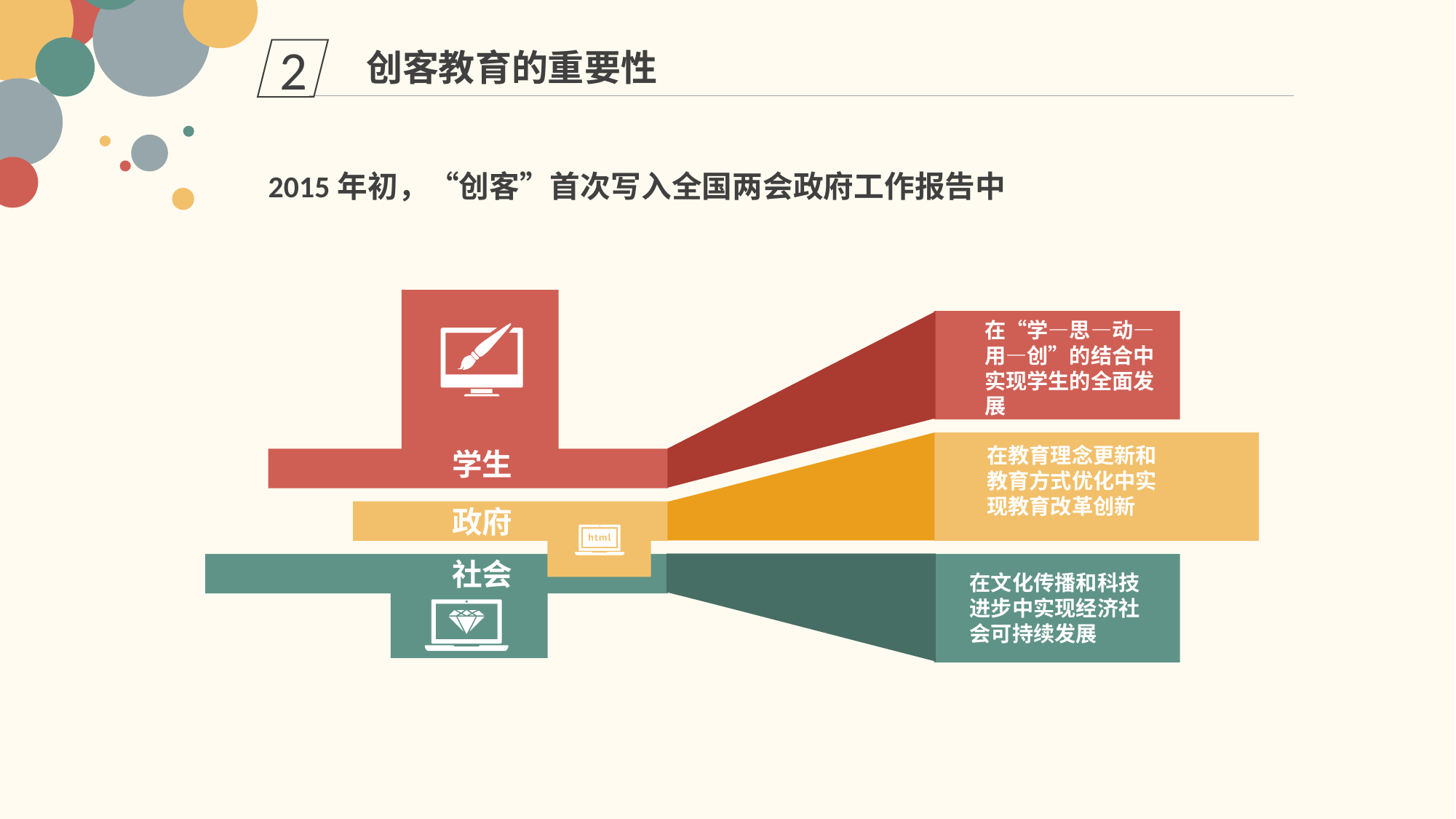

创客教育的重要性
2
2015年初，“创客”首次写入全国两会政府工作报告中

在“学—思—动—用—创”的结合中实现学生的全面发展

在教育理念更新和教育方式优化中实现教育改革创新
学生

政府

社会

在文化传播和科技进步中实现经济社会可持续发展